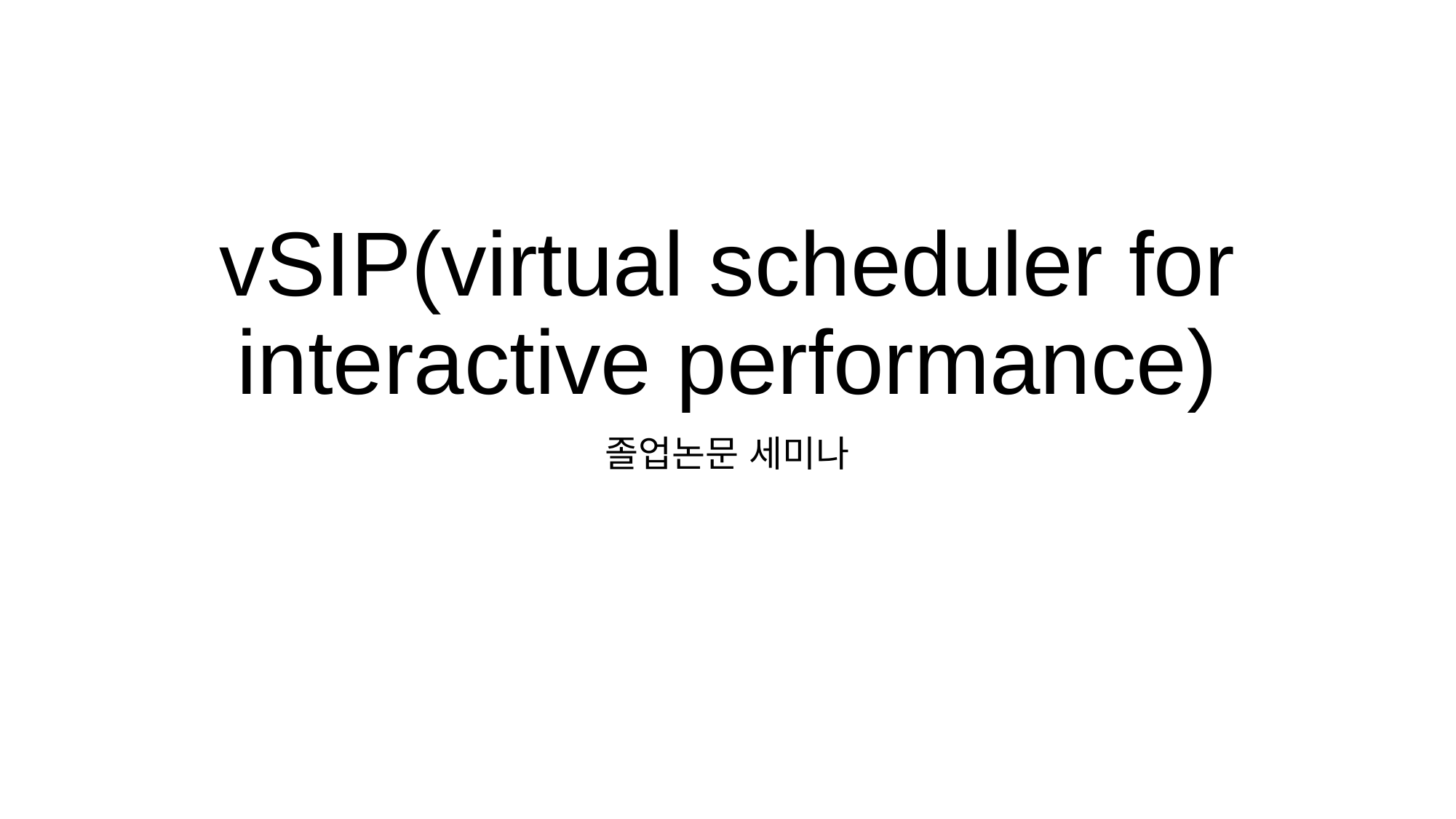

# vSIP(virtual scheduler for interactive performance)
졸업논문 세미나